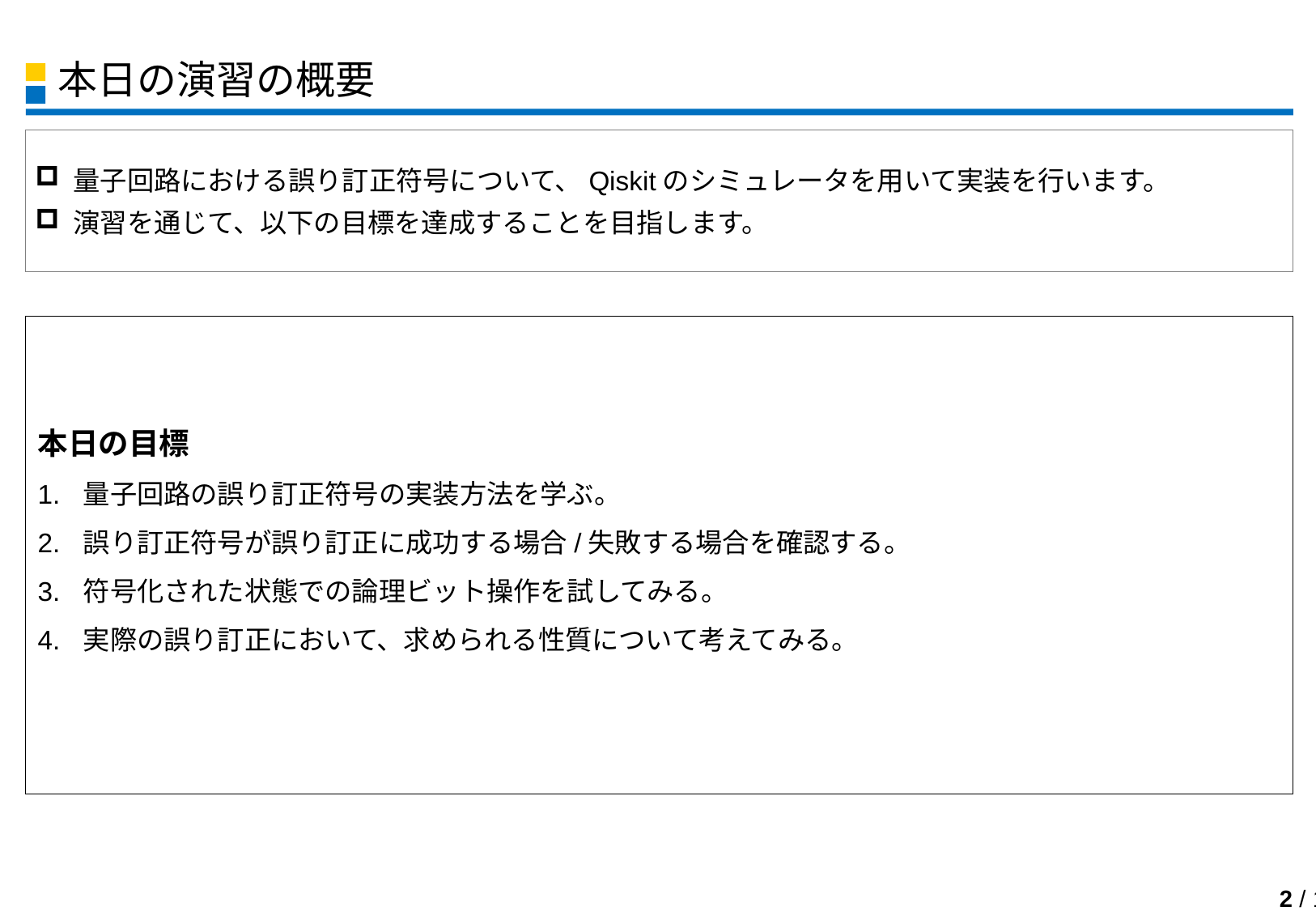

# 本日の演習の概要
量子回路における誤り訂正符号について、Qiskitのシミュレータを用いて実装を行います。
演習を通じて、以下の目標を達成することを目指します。
本日の目標
量子回路の誤り訂正符号の実装方法を学ぶ。
誤り訂正符号が誤り訂正に成功する場合/失敗する場合を確認する。
符号化された状態での論理ビット操作を試してみる。
実際の誤り訂正において、求められる性質について考えてみる。